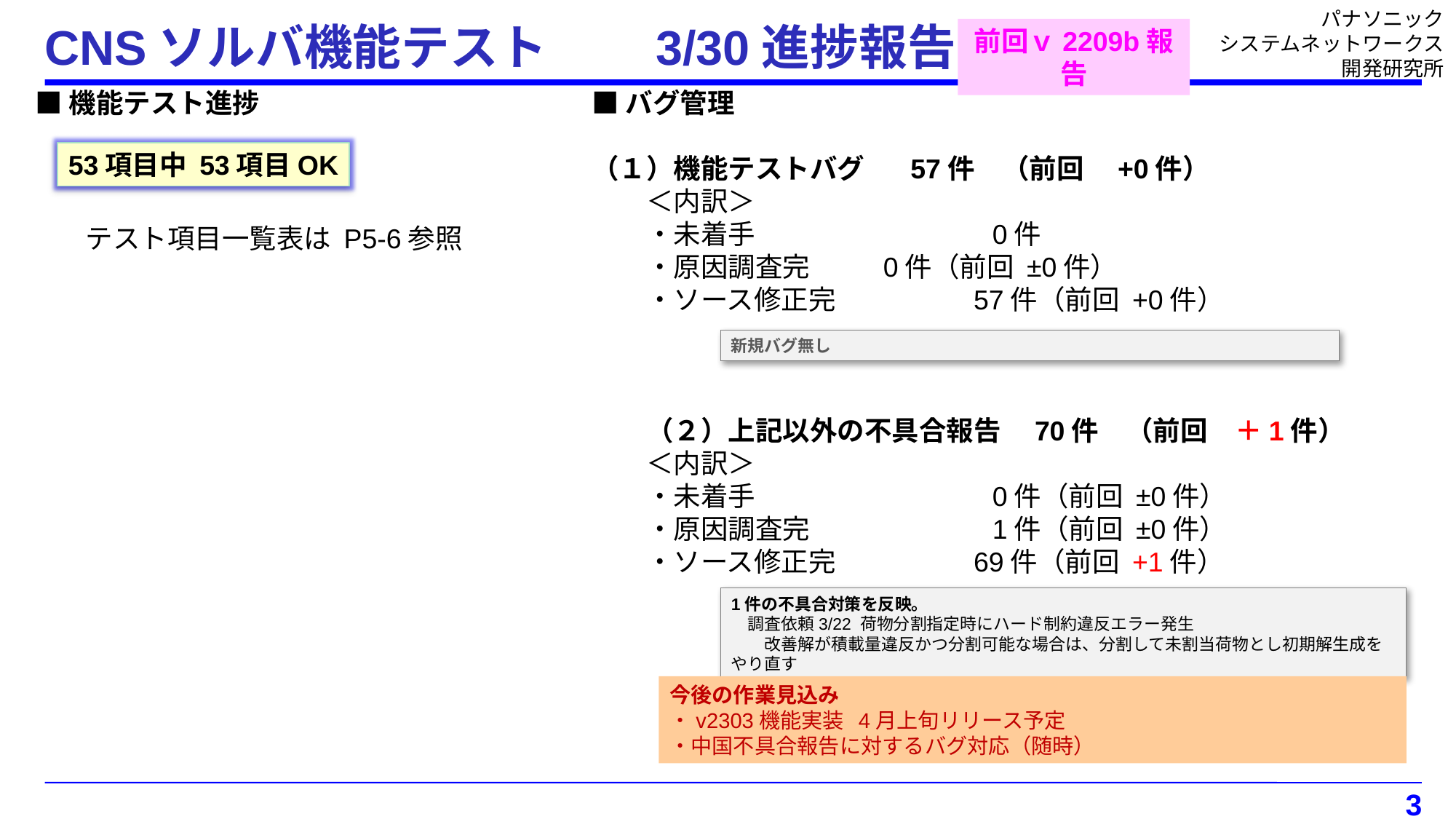

# CNSソルバ機能テスト　　3/30進捗報告
前回ｖ2209b報告
■機能テスト進捗
■バグ管理

（１）機能テストバグ  　57件　（前回　+0件）
＜内訳＞
・未着手		  0件
・原因調査完　	  0件（前回 ±0件）
・ソース修正完		57件（前回 +0件）

（２）上記以外の不具合報告　70件　（前回　＋1件）
＜内訳＞
・未着手		  0件（前回 ±0件）
・原因調査完		  1件（前回 ±0件）
・ソース修正完		69件（前回 +1件）

53項目中 53項目OK
テスト項目一覧表は P5-6参照
新規バグ無し
1件の不具合対策を反映。
　調査依頼3/22 荷物分割指定時にハード制約違反エラー発生
　　改善解が積載量違反かつ分割可能な場合は、分割して未割当荷物とし初期解生成をやり直す
今後の作業見込み
・v2303機能実装  4月上旬リリース予定
・中国不具合報告に対するバグ対応（随時）